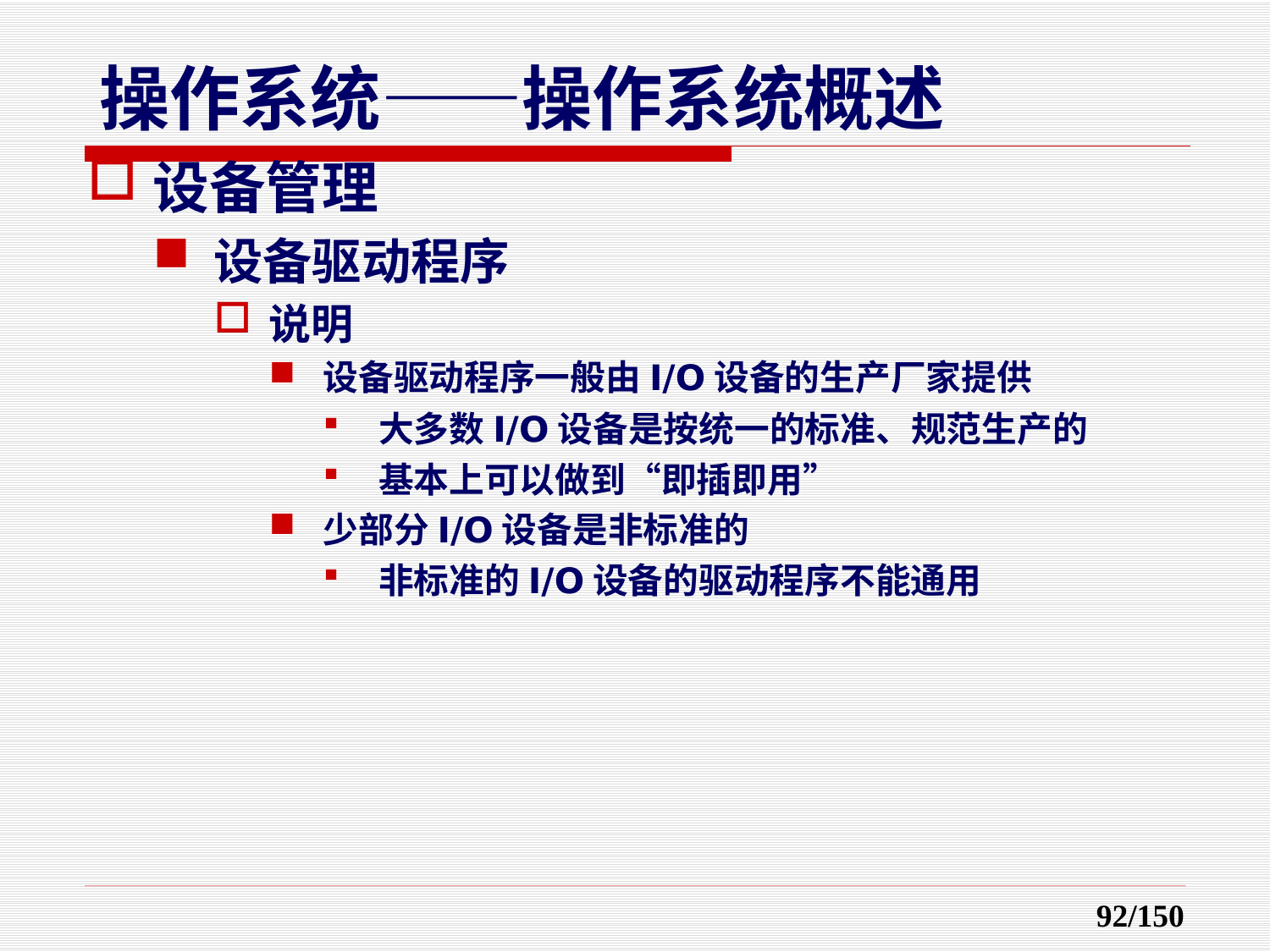

设备管理
设备驱动程序
说明
设备驱动程序一般由I/O设备的生产厂家提供
大多数I/O设备是按统一的标准、规范生产的
基本上可以做到“即插即用”
少部分I/O设备是非标准的
非标准的I/O设备的驱动程序不能通用